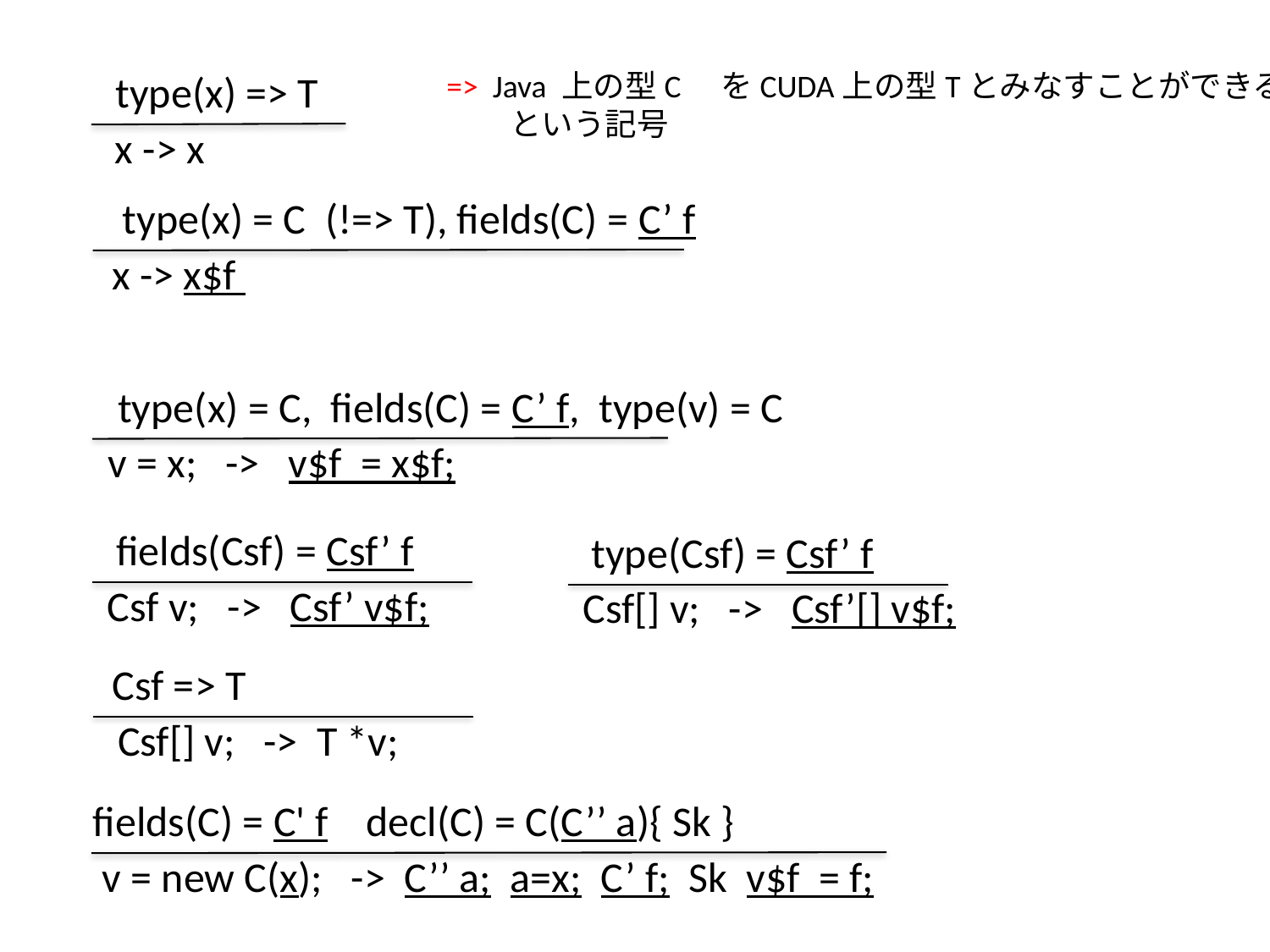

type(x) => T
=>  Java 上の型C　をCUDA上の型Tとみなすことができる
　　という記号
x -> x
type(x) = C  (!=> T), fields(C) = C’ f
x -> x$f
type(x) = C,  fields(C) = C’ f,  type(v) = C
v = x;   ->   v$f  = x$f;
fields(Csf) = Csf’ f
type(Csf) = Csf’ f
Csf v;   ->   Csf’ v$f;
Csf[] v;   ->   Csf’[] v$f;
Csf => T
Csf[] v;   ->  T *v;
fields(C) = C' f    decl(C) = C(C’’ a){ Sk }
v = new C(x);   ->  C’’ a;  a=x;  C’ f;  Sk  v$f  = f;